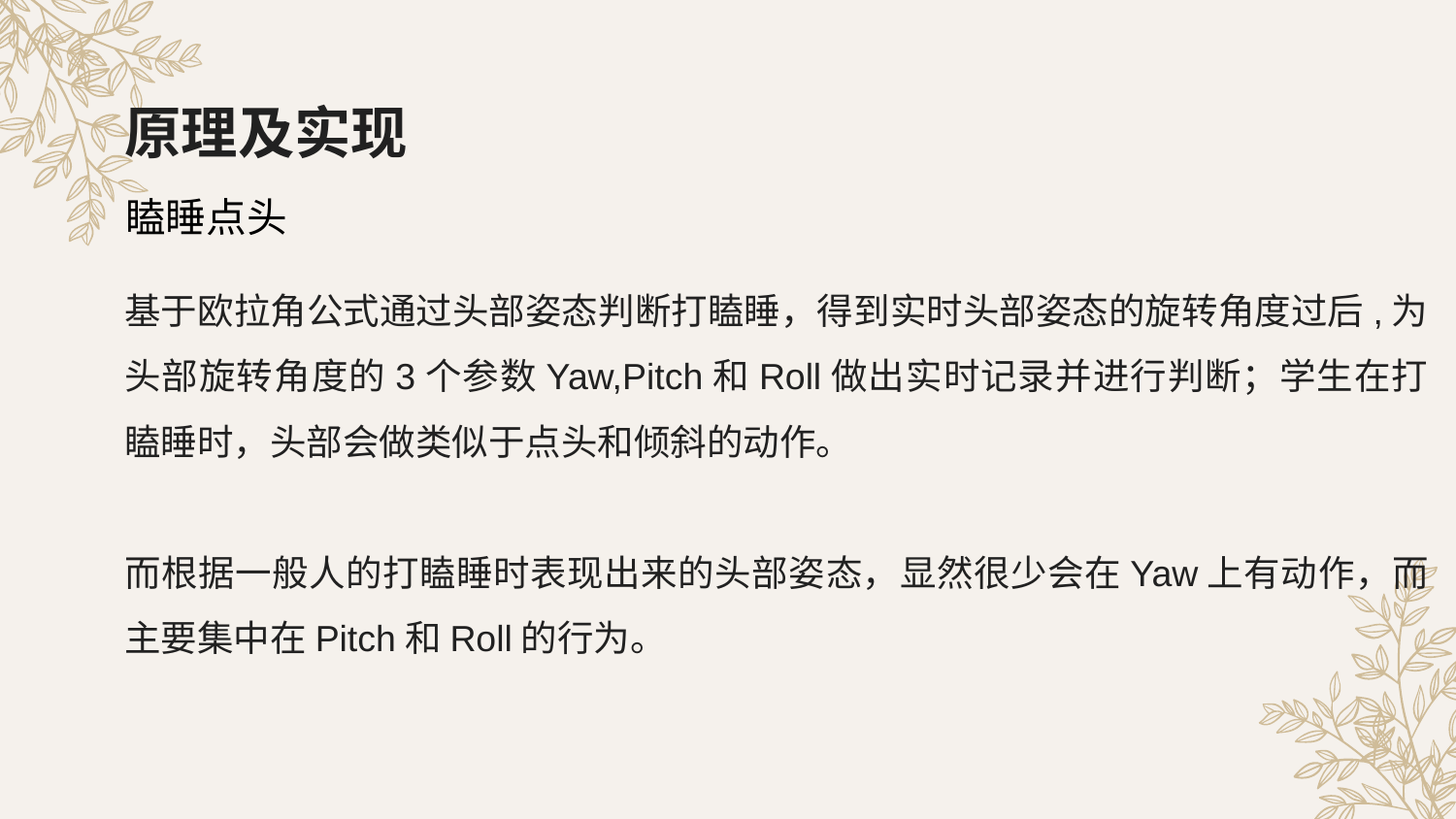

# 原理及实现
瞌睡点头
基于欧拉角公式通过头部姿态判断打瞌睡，得到实时头部姿态的旋转角度过后,为头部旋转角度的3个参数Yaw,Pitch和Roll做出实时记录并进行判断；学生在打瞌睡时，头部会做类似于点头和倾斜的动作。

而根据一般人的打瞌睡时表现出来的头部姿态，显然很少会在Yaw上有动作，而主要集中在Pitch和Roll的行为。